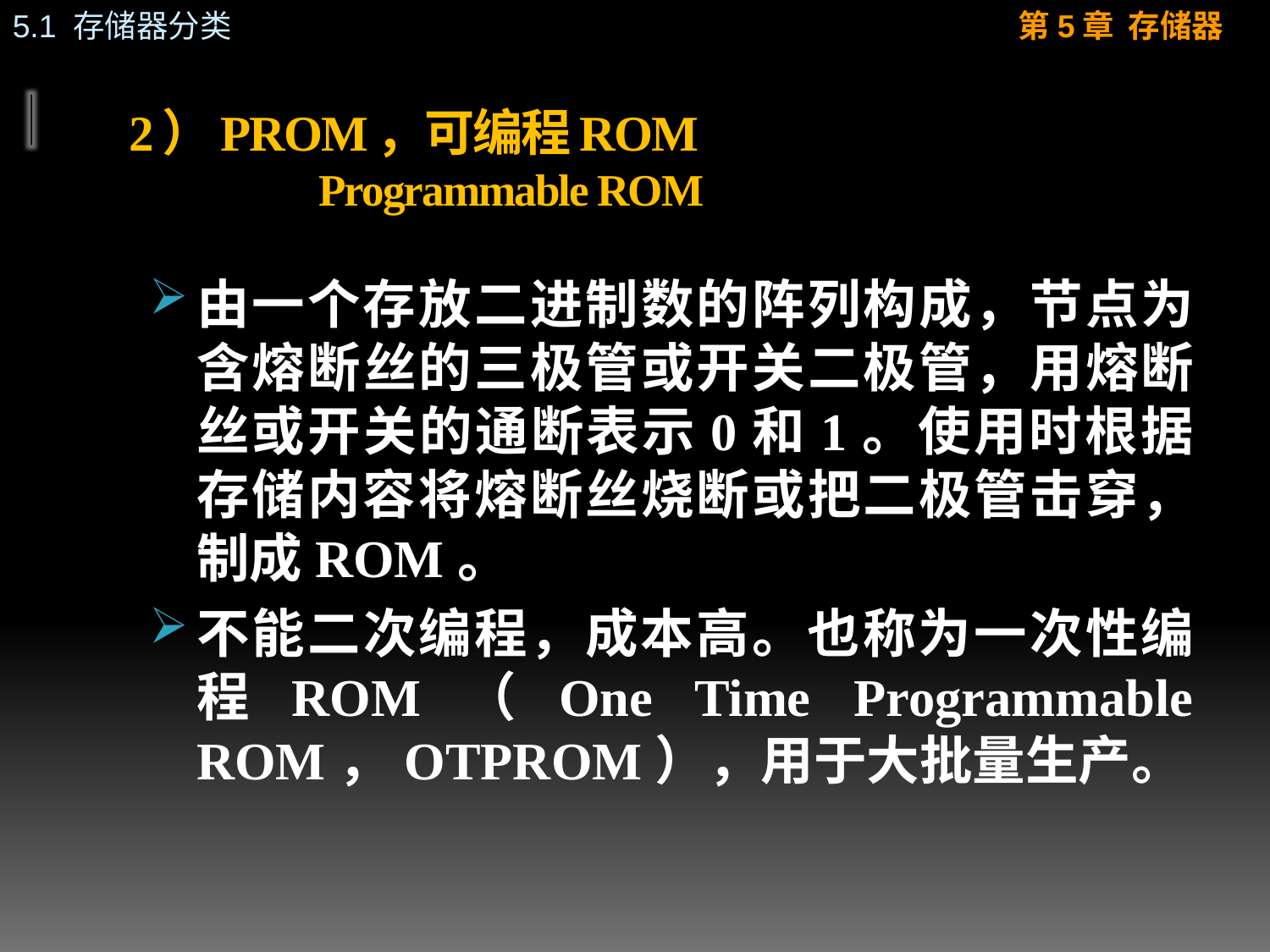

# 2）PROM，可编程ROM Programmable ROM
由一个存放二进制数的阵列构成，节点为含熔断丝的三极管或开关二极管，用熔断丝或开关的通断表示0和1。使用时根据存储内容将熔断丝烧断或把二极管击穿，制成ROM。
不能二次编程，成本高。也称为一次性编程ROM（One Time Programmable ROM，OTPROM），用于大批量生产。